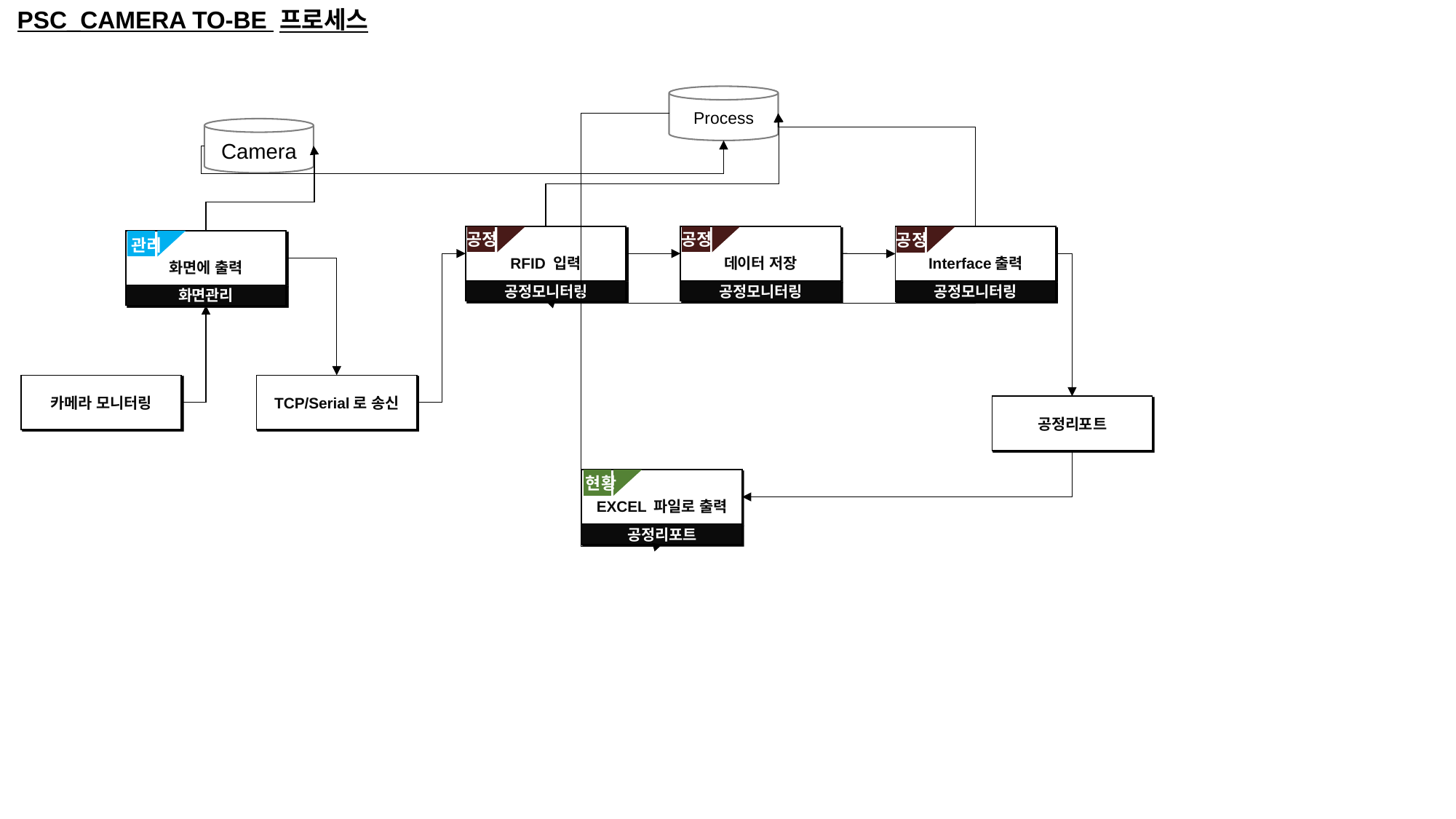

PSC_CAMERA TO-BE 프로세스
Process
Camera
공정

RFID 입력
공정모니터링
공정

데이터 저장
공정모니터링
공정

Interface출력
공정모니터링

화면에 출력
화면관리

관리
카메라 모니터링
TCP/Serial로 송신
공정리포트
현황

EXCEL 파일로 출력
공정리포트